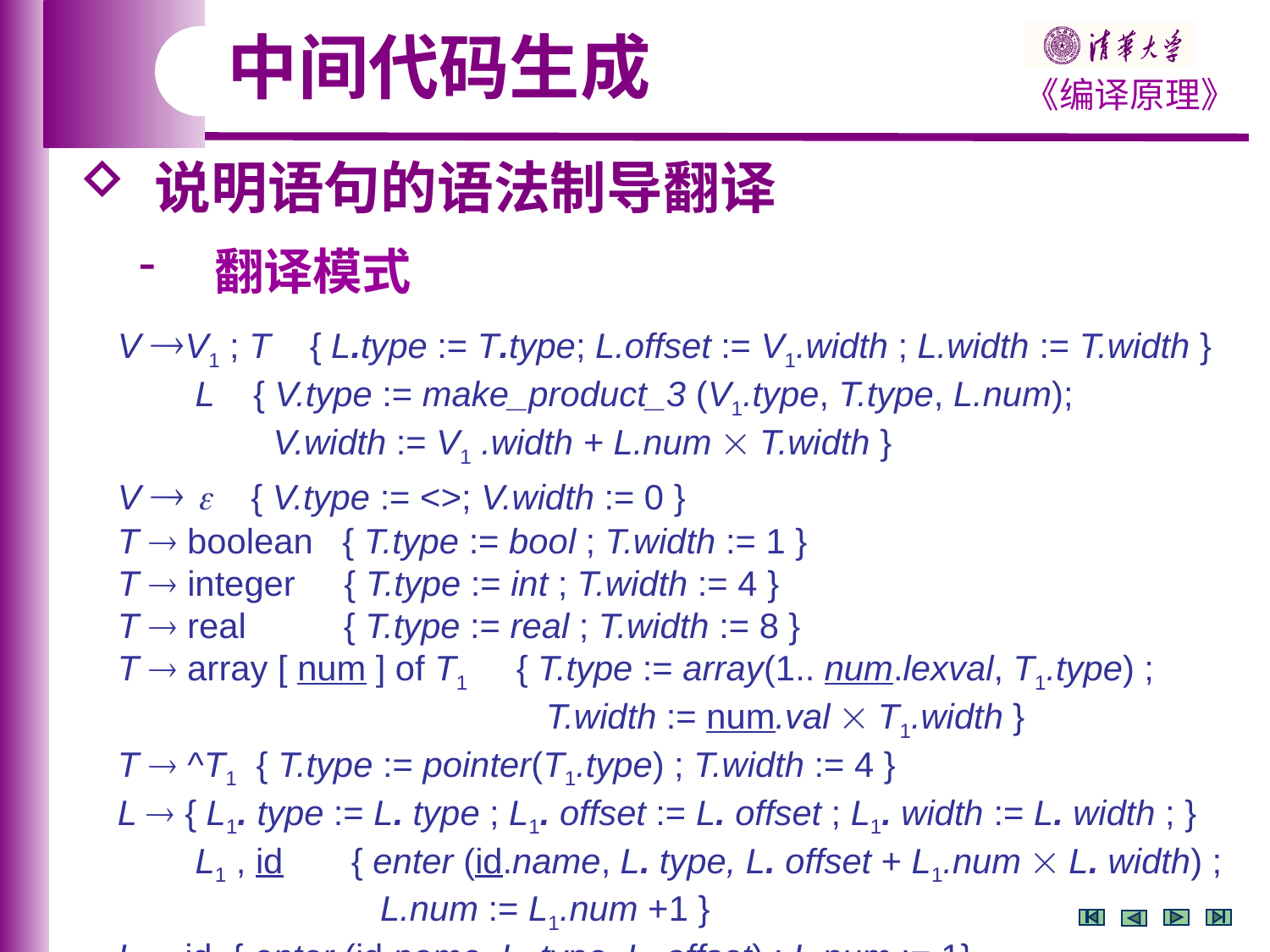

中间代码生成
 说明语句的语法制导翻译
   翻译模式
V →V1 ; T    { L.type := T.type; L.offset := V1.width ; L.width := T.width }
        L    { V.type := make_product_3 (V1.type, T.type, L.num);
                V.width := V1 .width + L.num × T.width }
V → ε    { V.type := <>; V.width := 0 }
T → boolean   { T.type := bool ; T.width := 1 }
T → integer     { T.type := int ; T.width := 4 }
T → real          { T.type := real ; T.width := 8 }
T → array [ num ] of T1     { T.type := array(1.. num.lexval, T1.type) ;
                                            T.width := num.val × T1.width }
T → ^T1  { T.type := pointer(T1.type) ; T.width := 4 }
L → { L1. type := L. type ; L1. offset := L. offset ; L1. width := L. width ; }
        L1 , id       { enter (id.name, L. type, L. offset + L1.num × L. width) ;
                           L.num := L1.num +1 }
L → id  { enter (id.name, L. type, L. offset) ; L.num := 1}